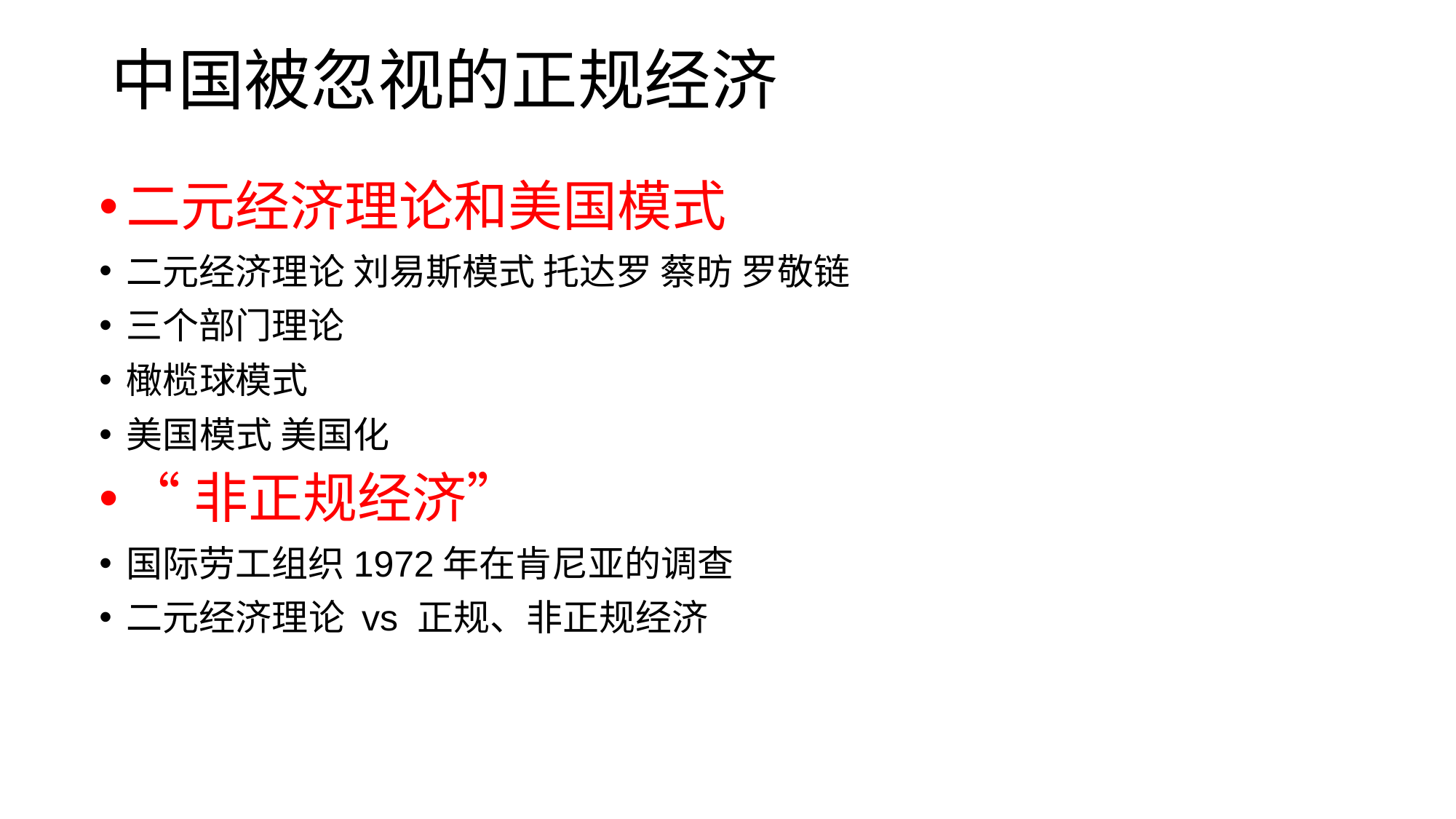

# 中国被忽视的正规经济
二元经济理论和美国模式
二元经济理论 刘易斯模式 托达罗 蔡昉 罗敬链
三个部门理论
橄榄球模式
美国模式 美国化
“非正规经济”
国际劳工组织1972年在肯尼亚的调查
二元经济理论 vs 正规、非正规经济